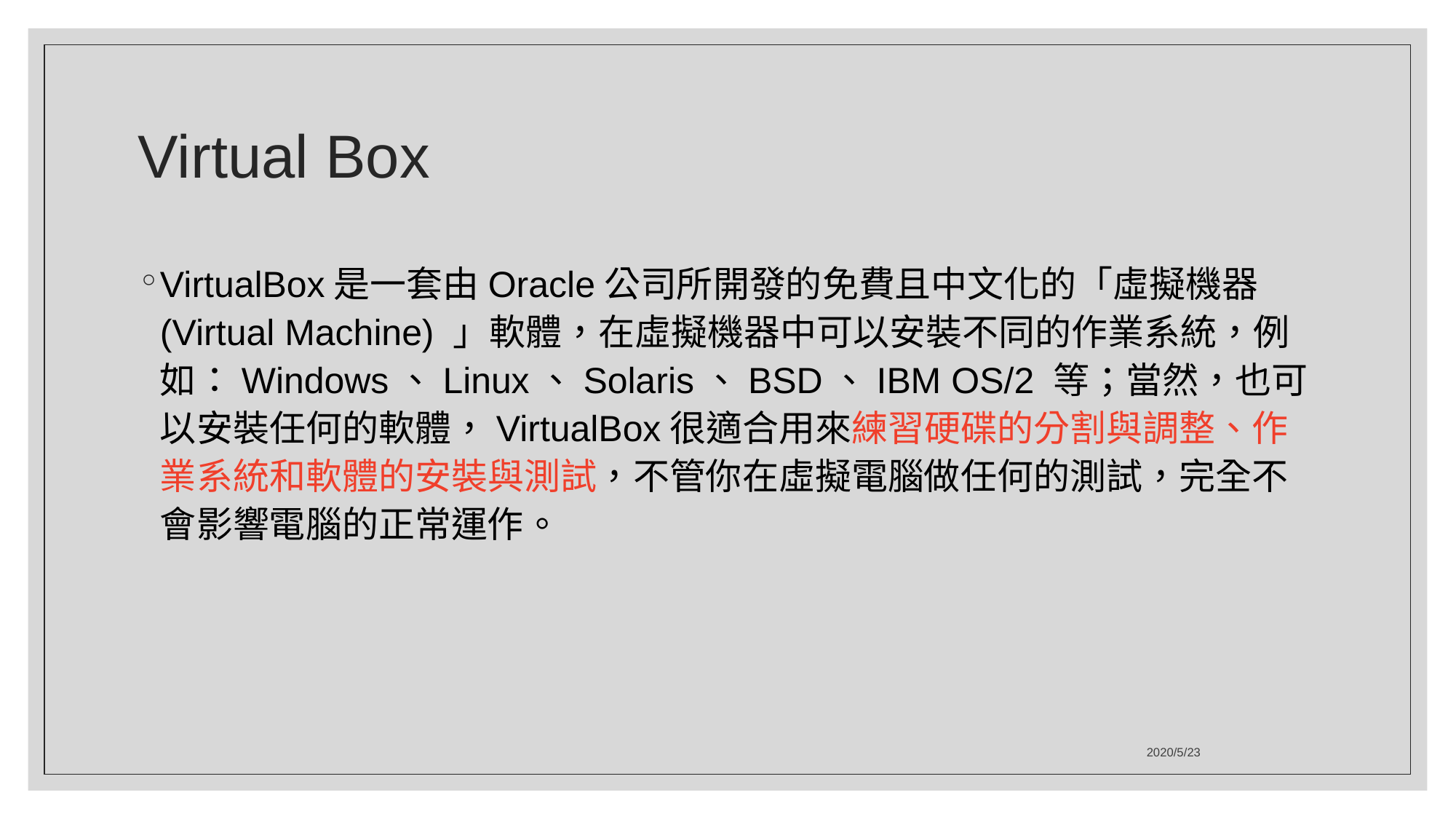

# Virtual Box
VirtualBox是一套由Oracle公司所開發的免費且中文化的「虛擬機器(Virtual Machine) 」軟體，在虛擬機器中可以安裝不同的作業系統，例如：Windows、Linux、Solaris、BSD、IBM OS/2 等；當然，也可以安裝任何的軟體，VirtualBox很適合用來練習硬碟的分割與調整、作業系統和軟體的安裝與測試，不管你在虛擬電腦做任何的測試，完全不會影響電腦的正常運作。
2020/5/23